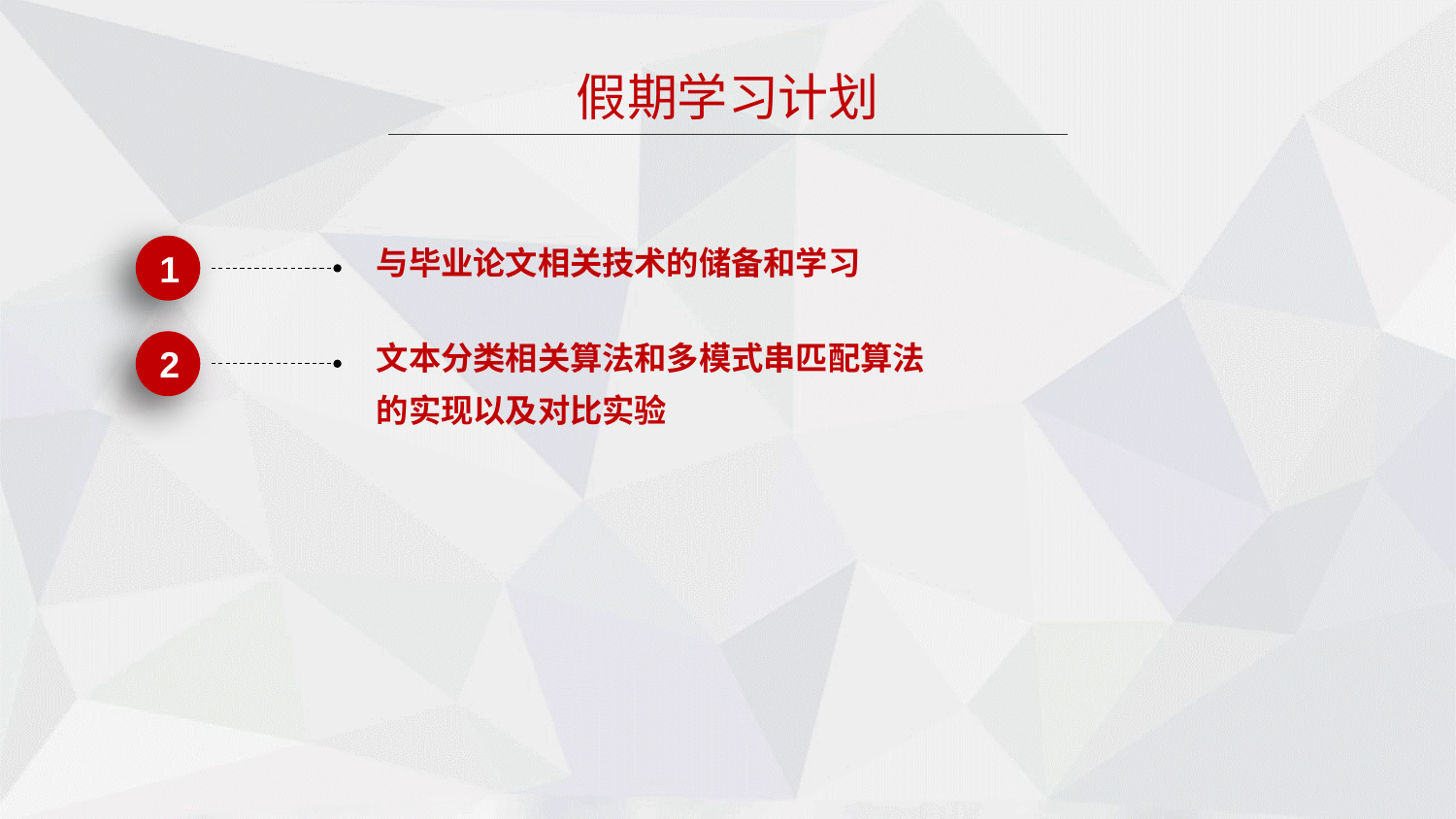

假期学习计划
1
与毕业论文相关技术的储备和学习
2
文本分类相关算法和多模式串匹配算法

的实现以及对比实验